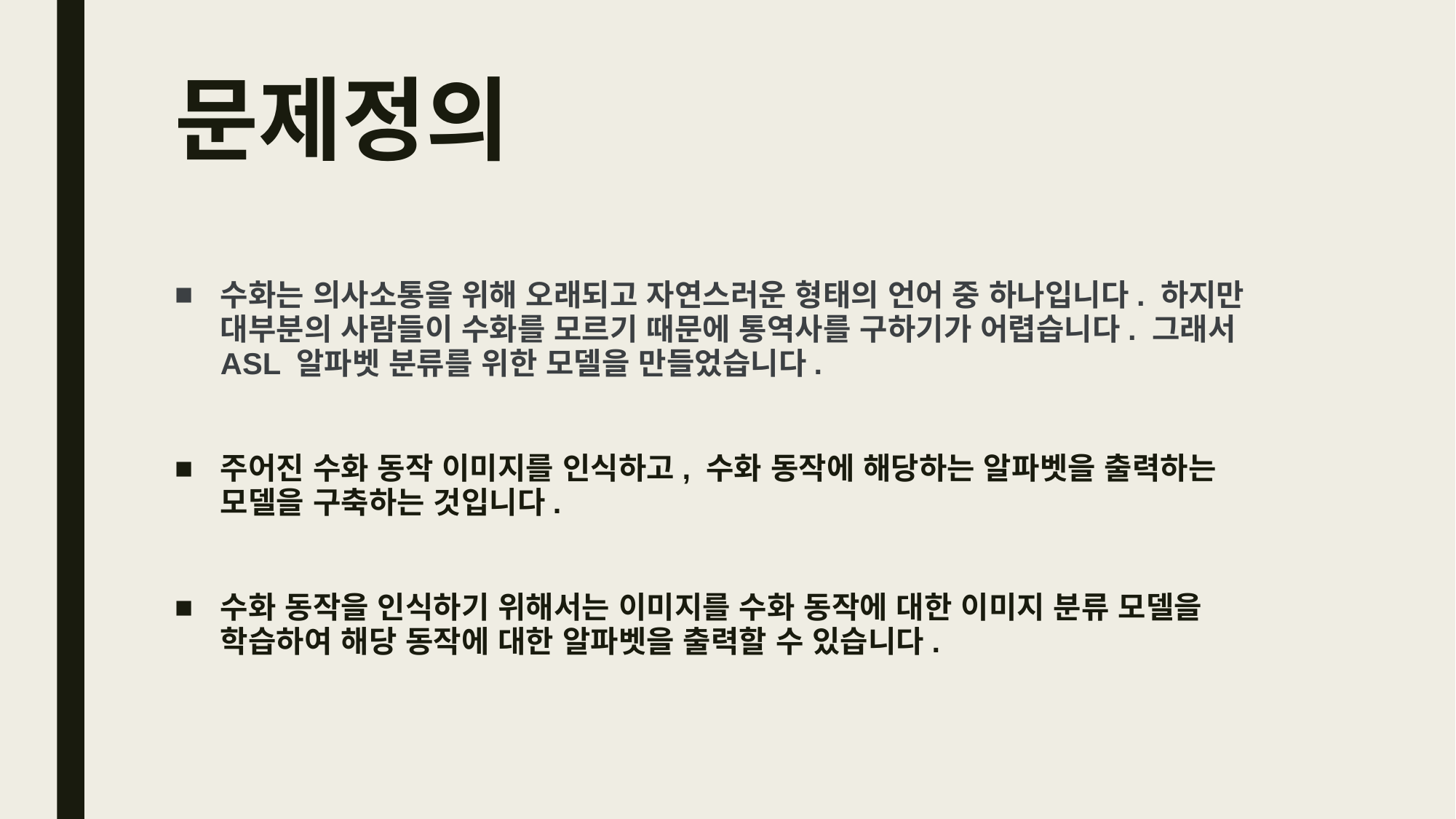

# 문제정의
수화는 의사소통을 위해 오래되고 자연스러운 형태의 언어 중 하나입니다. 하지만 대부분의 사람들이 수화를 모르기 때문에 통역사를 구하기가 어렵습니다. 그래서 ASL 알파벳 분류를 위한 모델을 만들었습니다.

주어진 수화 동작 이미지를 인식하고, 수화 동작에 해당하는 알파벳을 출력하는 모델을 구축하는 것입니다.

수화 동작을 인식하기 위해서는 이미지를 수화 동작에 대한 이미지 분류 모델을 학습하여 해당 동작에 대한 알파벳을 출력할 수 있습니다.